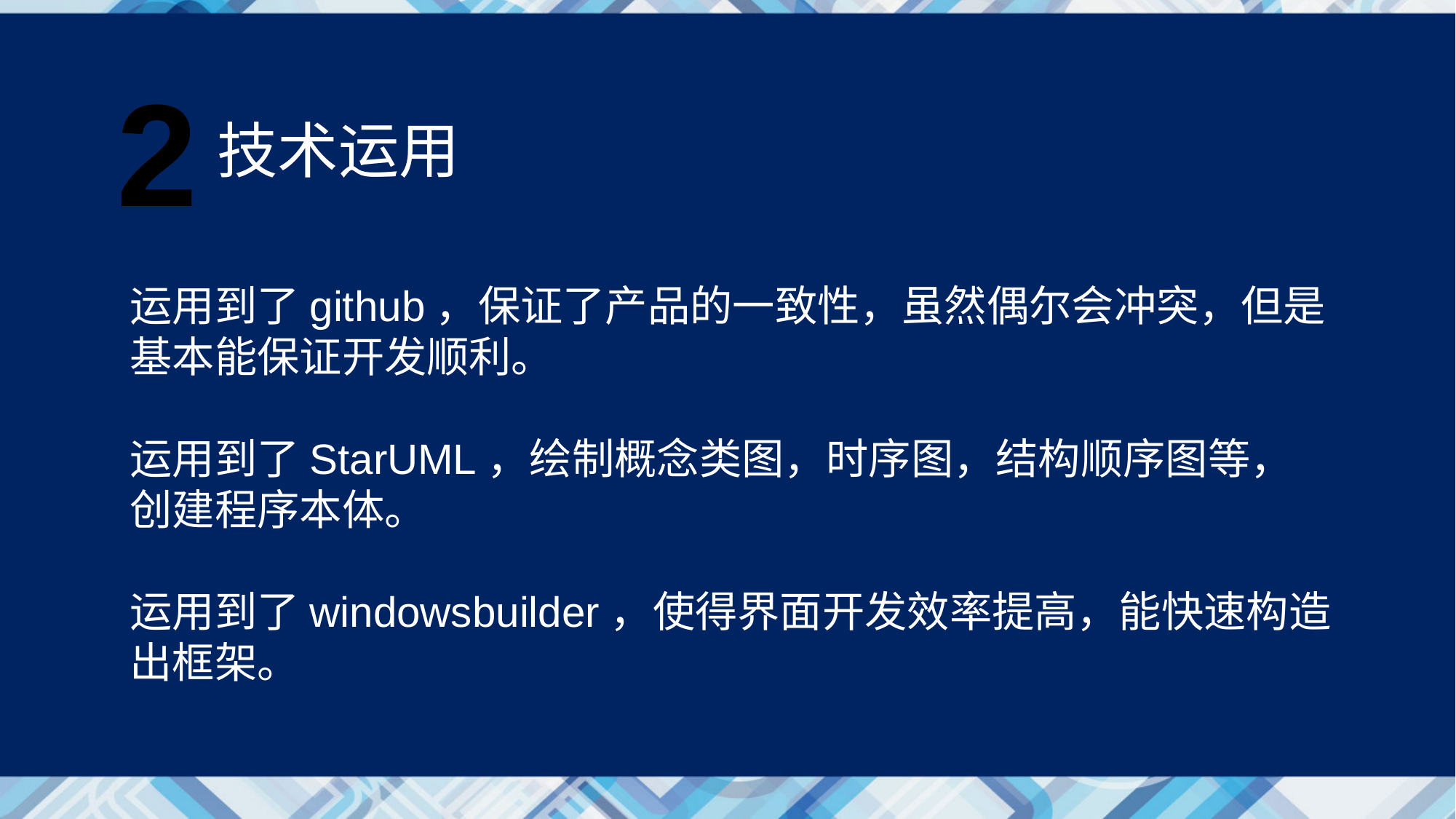

2
技术运用
运用到了github，保证了产品的一致性，虽然偶尔会冲突，但是基本能保证开发顺利。

运用到了StarUML，绘制概念类图，时序图，结构顺序图等，创建程序本体。

运用到了windowsbuilder，使得界面开发效率提高，能快速构造出框架。